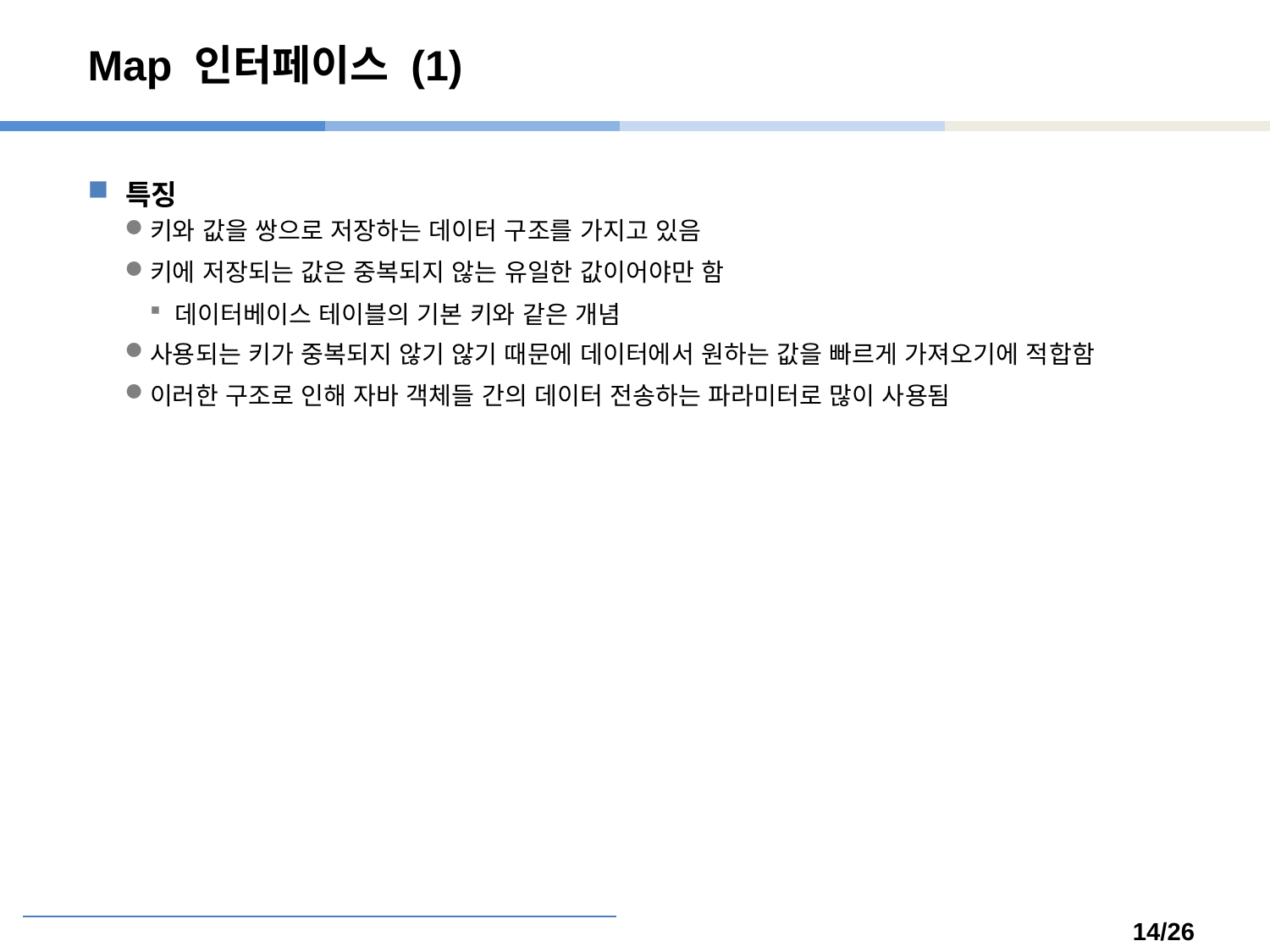

# Map 인터페이스 (1)
특징
키와 값을 쌍으로 저장하는 데이터 구조를 가지고 있음
키에 저장되는 값은 중복되지 않는 유일한 값이어야만 함
데이터베이스 테이블의 기본 키와 같은 개념
사용되는 키가 중복되지 않기 않기 때문에 데이터에서 원하는 값을 빠르게 가져오기에 적합함
이러한 구조로 인해 자바 객체들 간의 데이터 전송하는 파라미터로 많이 사용됨